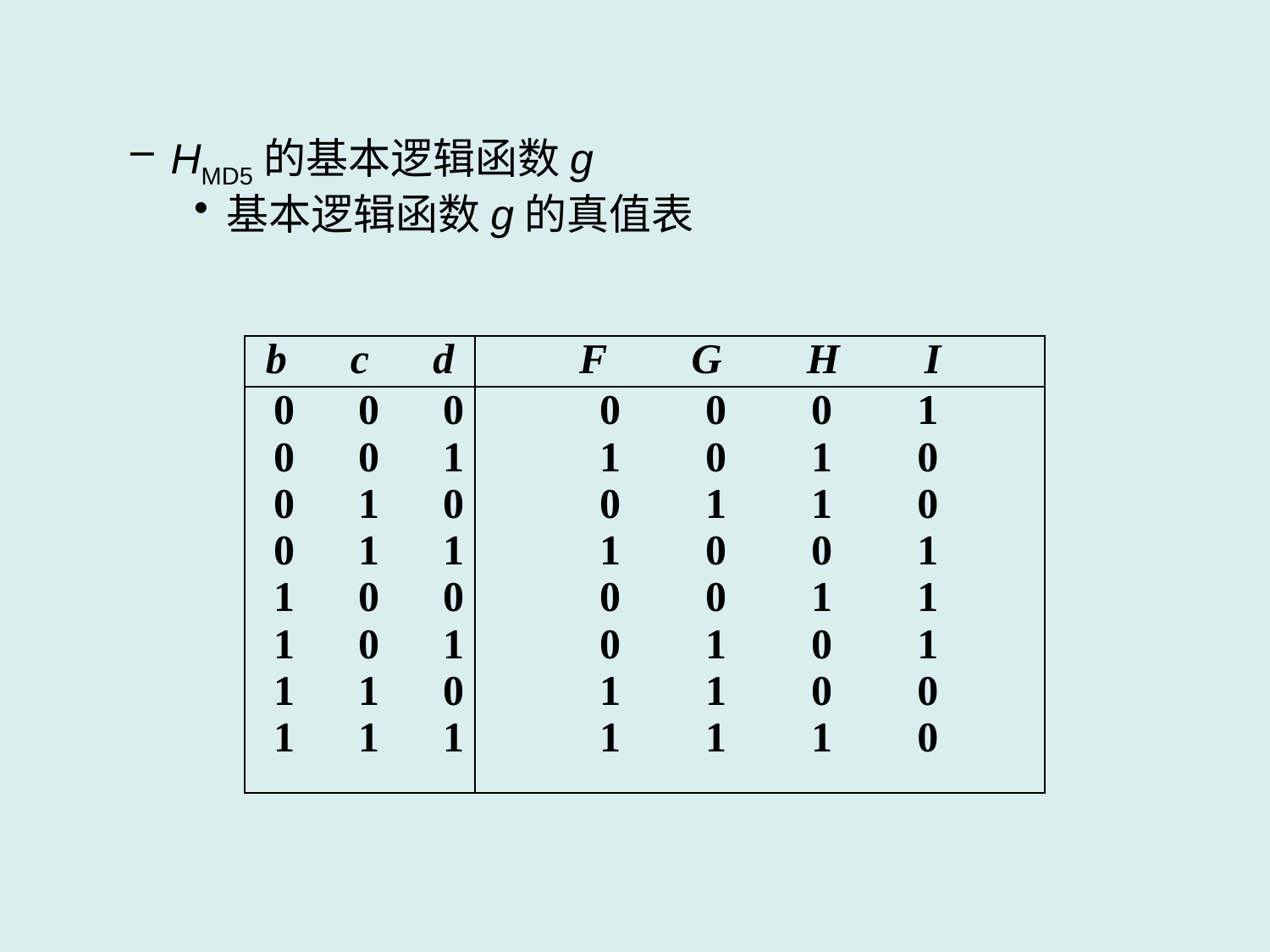

HMD5的基本逻辑函数g
基本逻辑函数g的真值表
| b c d | F G H I |
| --- | --- |
| 0 0 0 0 0 1 0 1 0 0 1 1 1 0 0 1 0 1 1 1 0 1 1 1 | 0 0 0 1 1 0 1 0 0 1 1 0 1 0 0 1 0 0 1 1 0 1 0 1 1 1 0 0 1 1 1 0 |